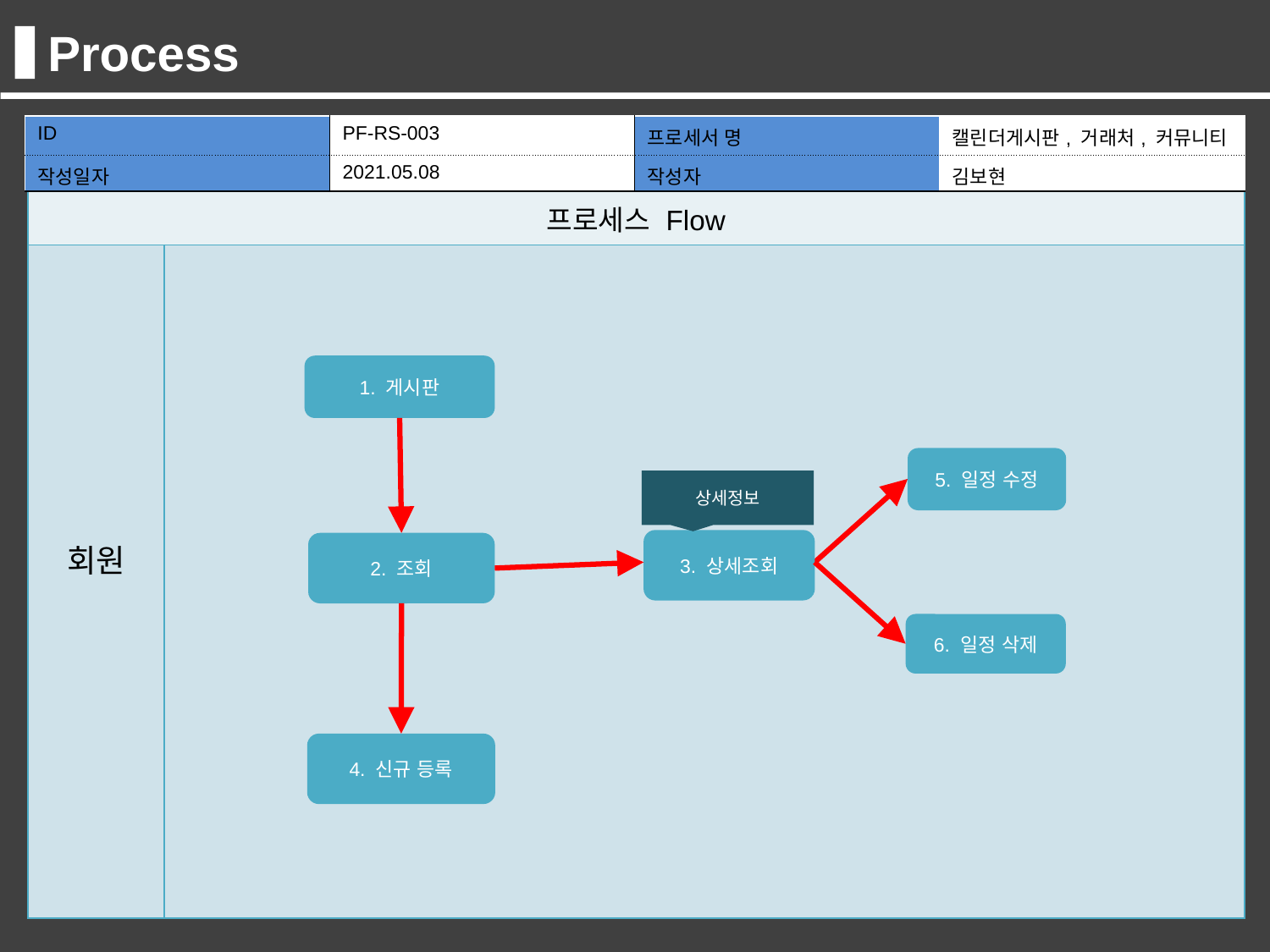

Process

| ID | PF-RS-003 | 프로세서 명 | 캘린더게시판, 거래처, 커뮤니티 |
| --- | --- | --- | --- |
| 작성일자 | 2021.05.08 | 작성자 | 김보현 |
| 프로세스 Flow |  |
| --- | --- |
| 회원 |  |
1. 게시판
5. 일정 수정
상세정보
3. 상세조회
2. 조회
6. 일정 삭제
4. 신규 등록